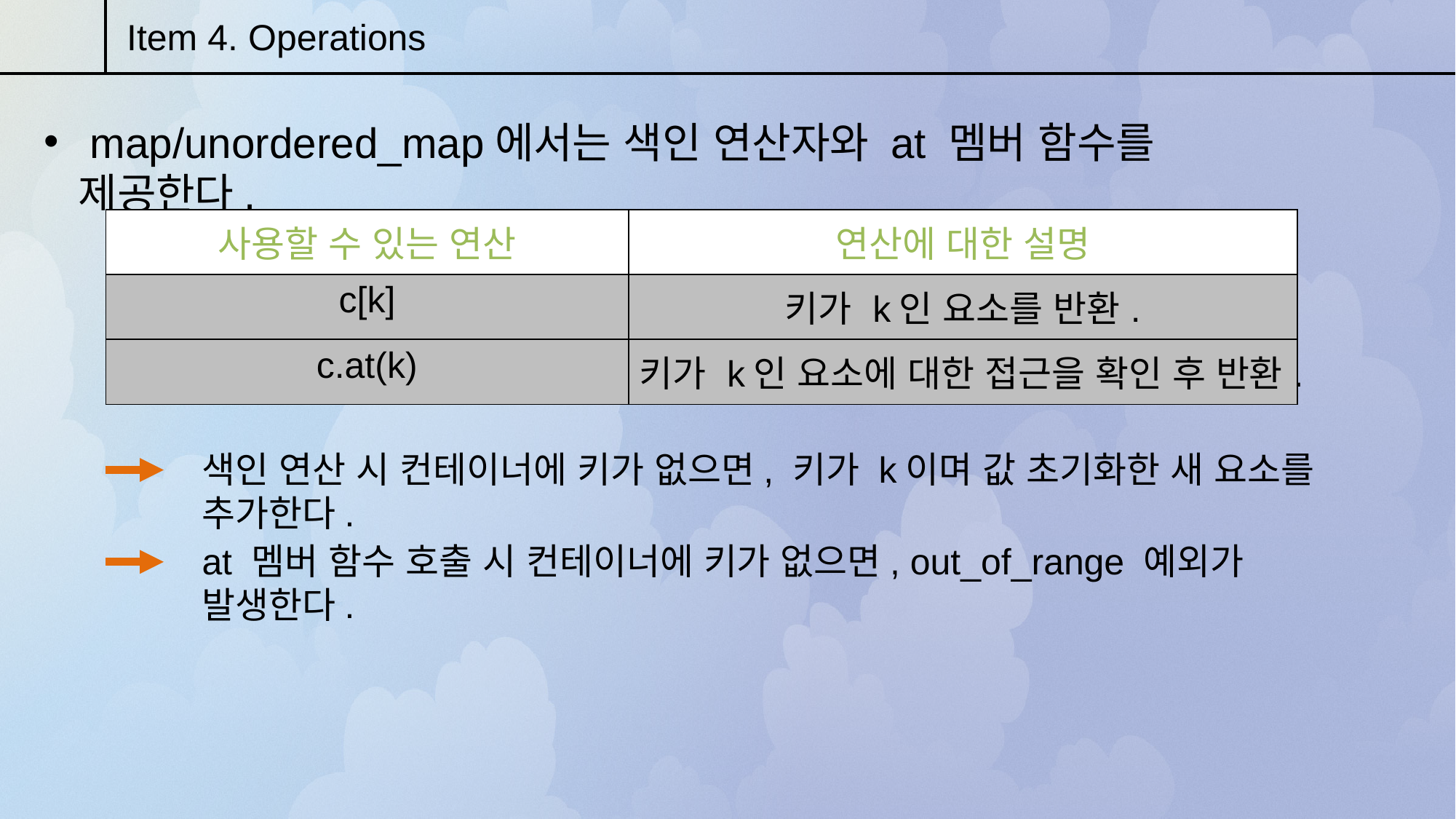

Item 4. Operations
 map/unordered_map에서는 색인 연산자와 at 멤버 함수를 제공한다.
| 사용할 수 있는 연산 | 연산에 대한 설명 |
| --- | --- |
| c[k] | 키가 k인 요소를 반환. |
| c.at(k) | 키가 k인 요소에 대한 접근을 확인 후 반환. |
색인 연산 시 컨테이너에 키가 없으면, 키가 k이며 값 초기화한 새 요소를 추가한다.
at 멤버 함수 호출 시 컨테이너에 키가 없으면, out_of_range 예외가 발생한다.